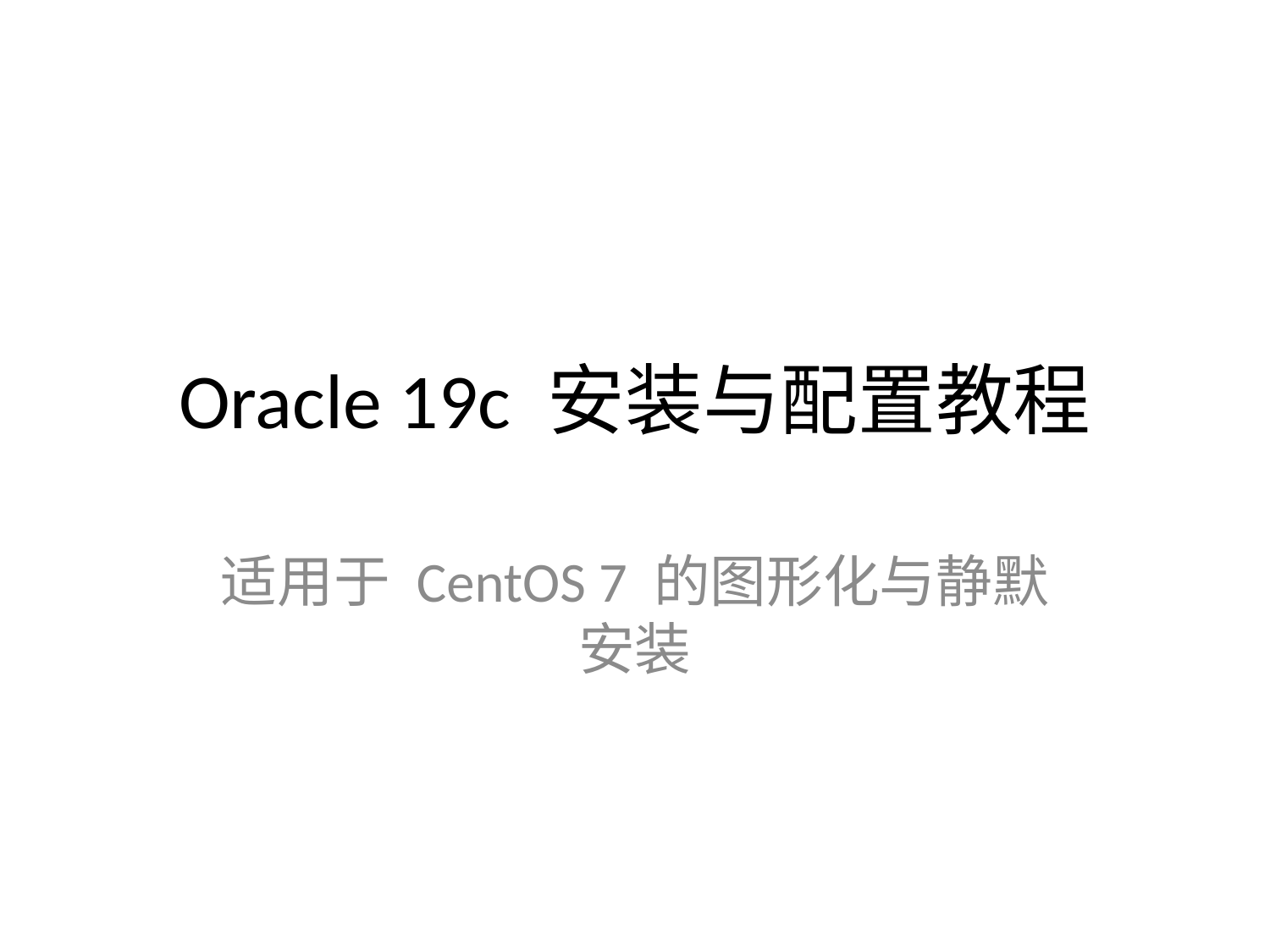

# Oracle 19c 安装与配置教程
适用于 CentOS 7 的图形化与静默安装